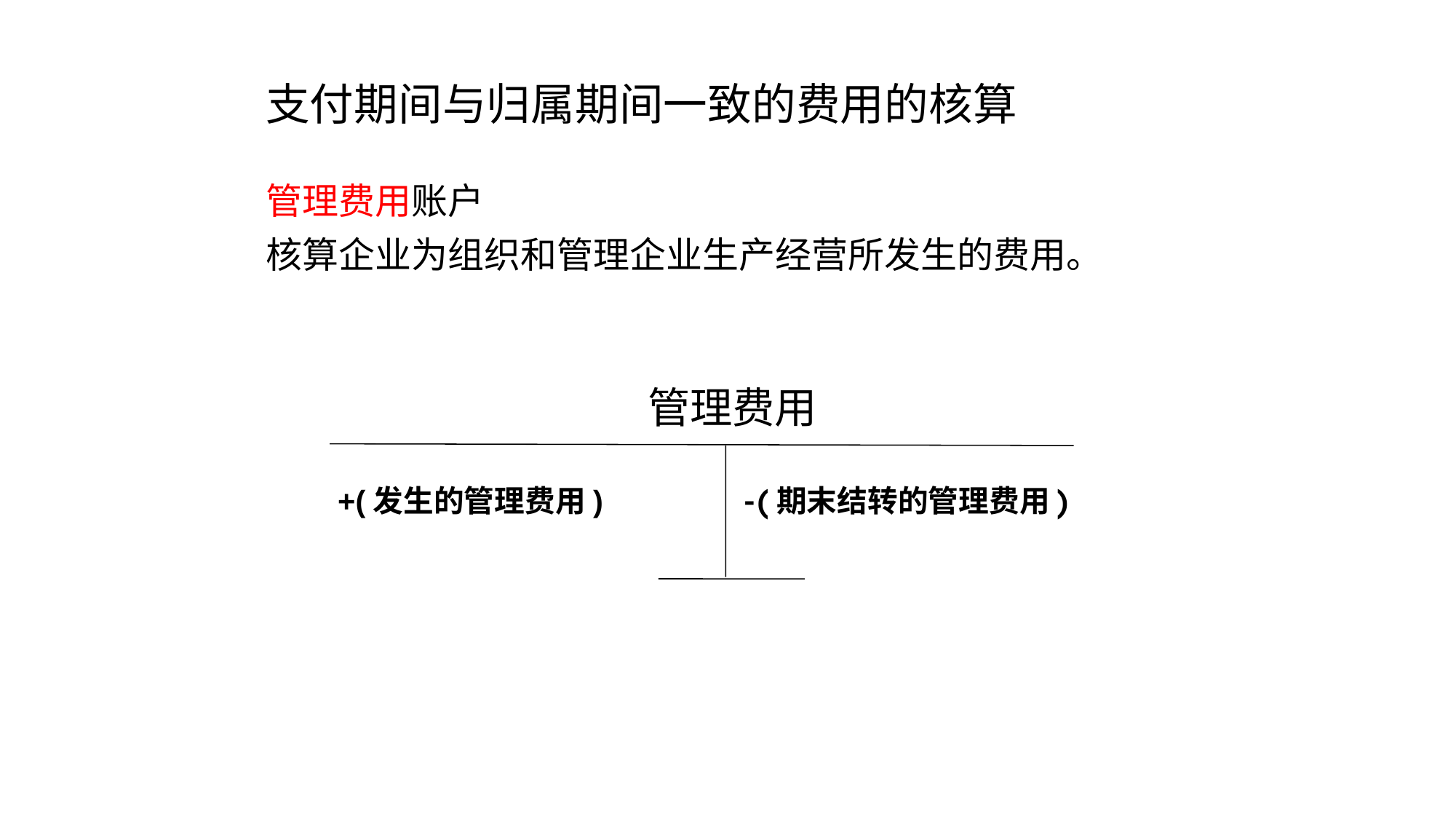

# 支付期间与归属期间一致的费用的核算
管理费用账户
核算企业为组织和管理企业生产经营所发生的费用。
管理费用

+(发生的管理费用)
-(期末结转的管理费用)